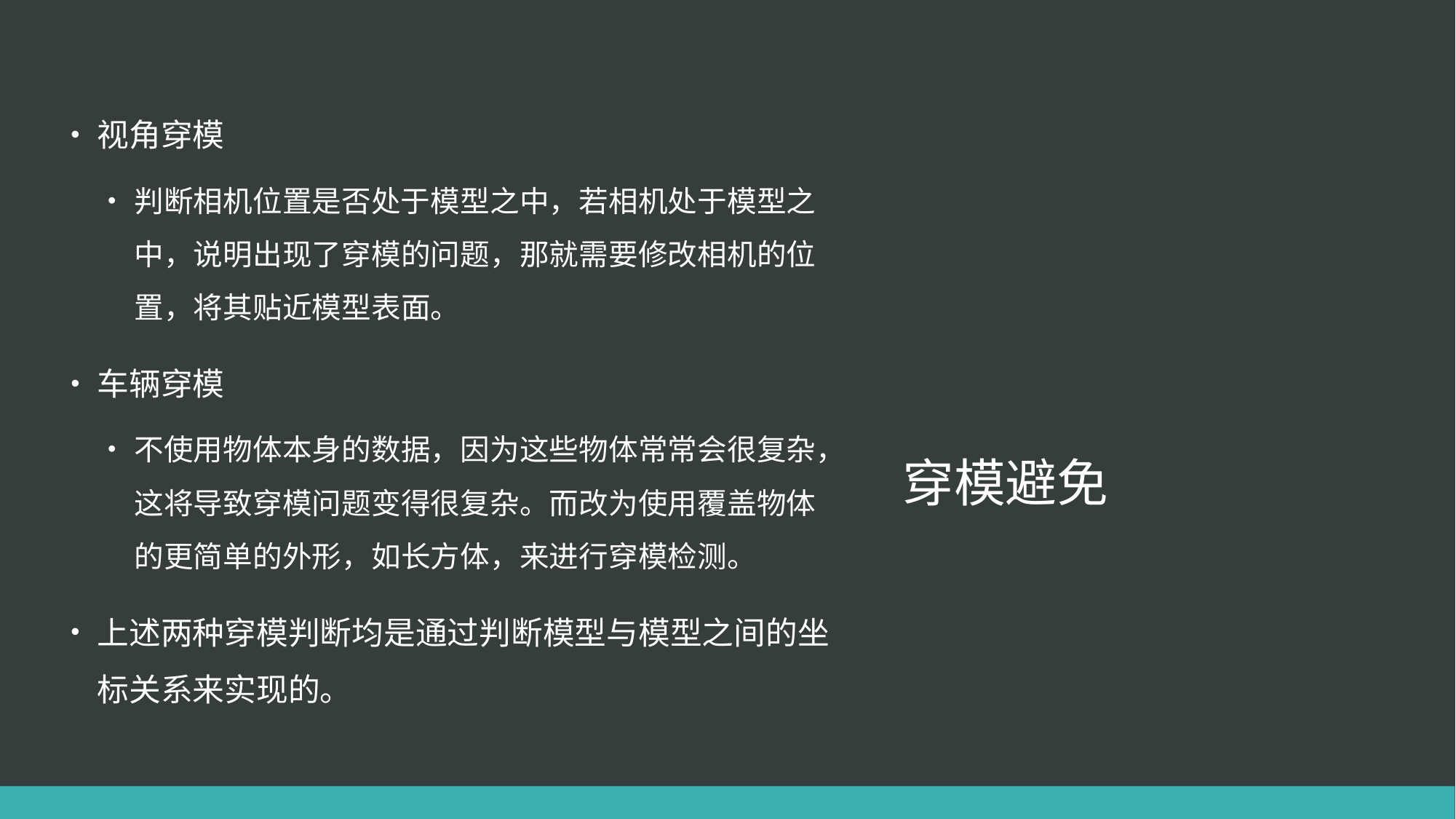

视角穿模
判断相机位置是否处于模型之中，若相机处于模型之中，说明出现了穿模的问题，那就需要修改相机的位置，将其贴近模型表面。
车辆穿模
不使用物体本身的数据，因为这些物体常常会很复杂，这将导致穿模问题变得很复杂。而改为使用覆盖物体的更简单的外形，如长方体，来进行穿模检测。
上述两种穿模判断均是通过判断模型与模型之间的坐标关系来实现的。
# 穿模避免